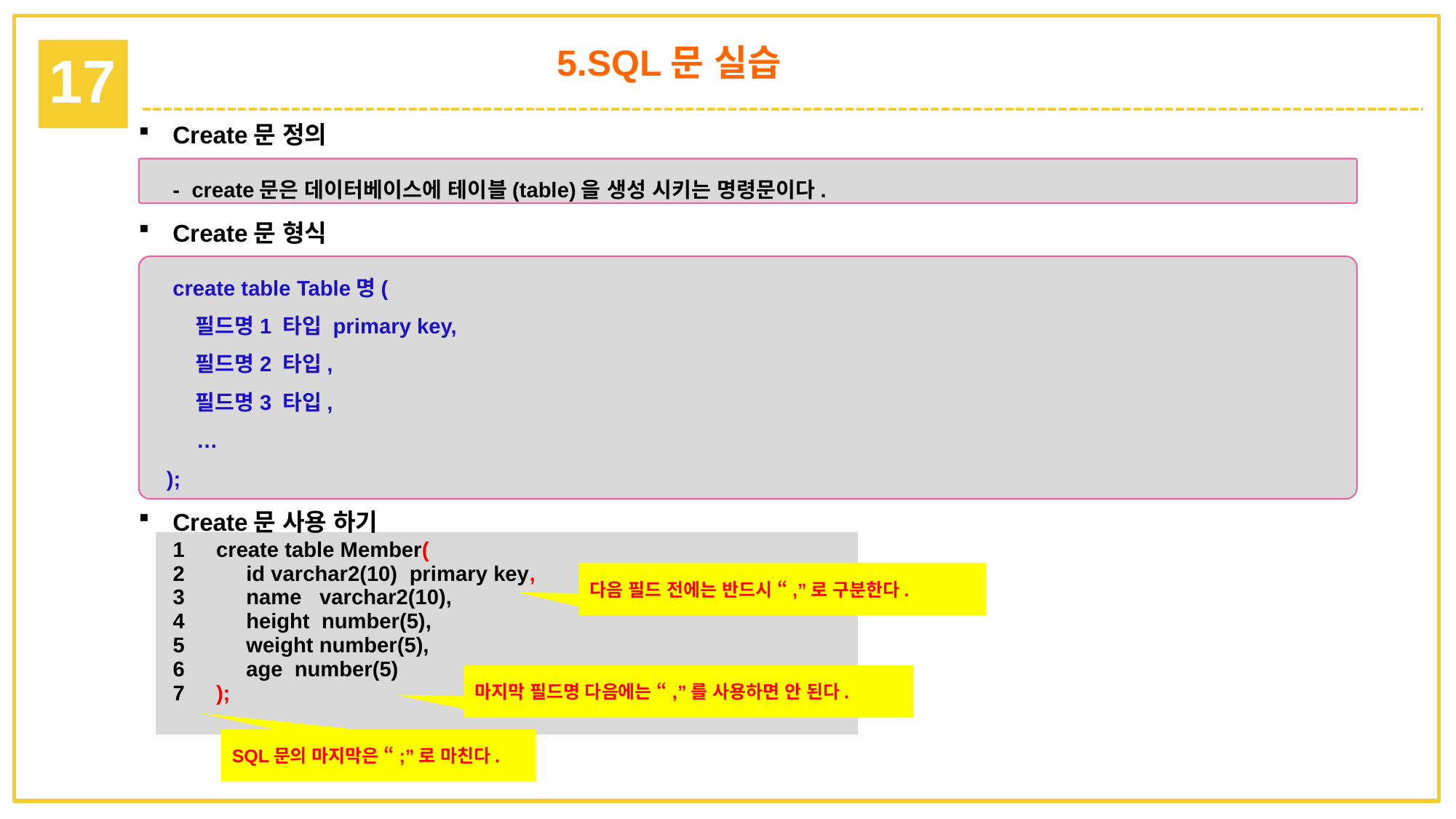

5.SQL문 실습
17

Create문 정의

 -  create문은 데이터베이스에 테이블(table)을 생성 시키는 명령문이다.
Create문 형식

 create table Table명(
    필드명1 타입 primary key,
    필드명2 타입,
    필드명3 타입,
     …
);
|  |  |
| --- | --- |
| 1 2 3 4 5 6 7 | create table Member( id varchar2(10) primary key, name varchar2(10), height number(5), weight number(5), age number(5) ); |
Create문 사용 하기
다음 필드 전에는 반드시 “,”로 구분한다.
마지막 필드명 다음에는 “,”를 사용하면 안 된다.
SQL문의 마지막은 “;”로 마친다.